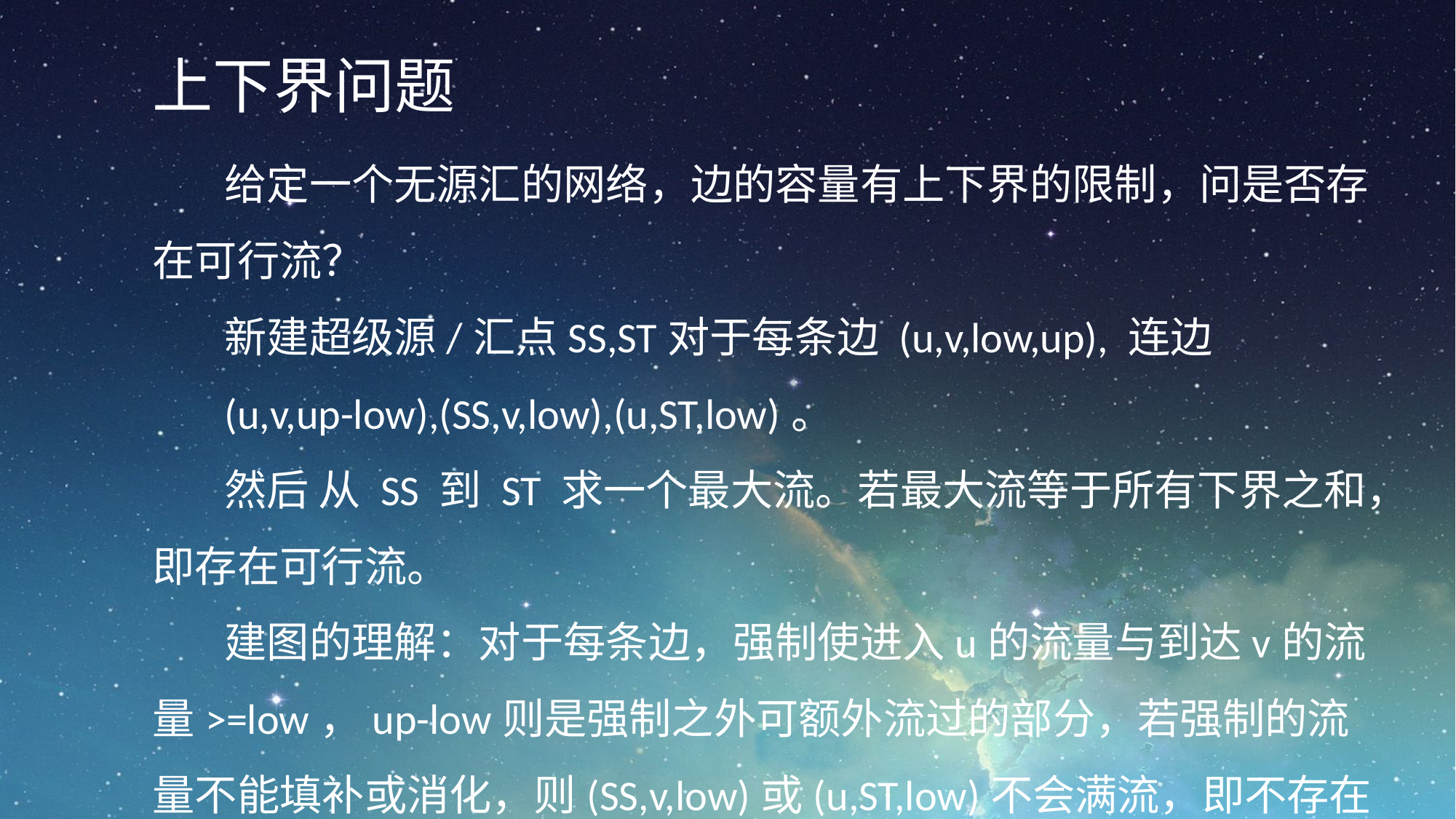

上下界问题
给定一个无源汇的网络，边的容量有上下界的限制，问是否存在可行流？
新建超级源/汇点SS,ST对于每条边 (u,v,low,up), 连边
(u,v,up-low),(SS,v,low),(u,ST,low)。
然后 从 SS 到 ST 求一个最大流。若最大流等于所有下界之和，即存在可行流。
建图的理解：对于每条边，强制使进入u的流量与到达v的流量>=low，up-low则是强制之外可额外流过的部分，若强制的流量不能填补或消化，则(SS,v,low)或(u,ST,low)不会满流，即不存在可行流。